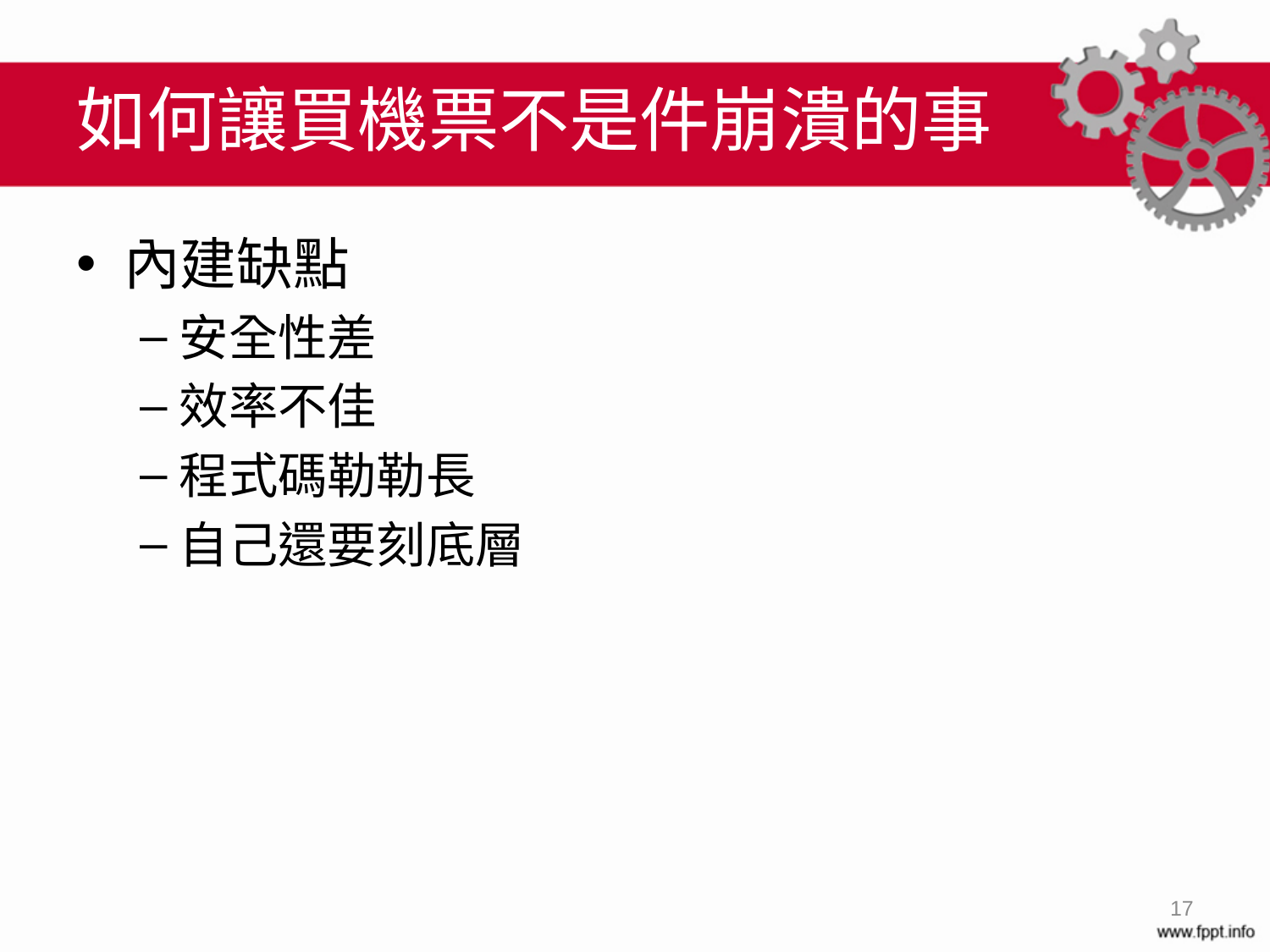

# 如何讓買機票不是件崩潰的事
內建缺點
安全性差
效率不佳
程式碼勒勒長
自己還要刻底層
17